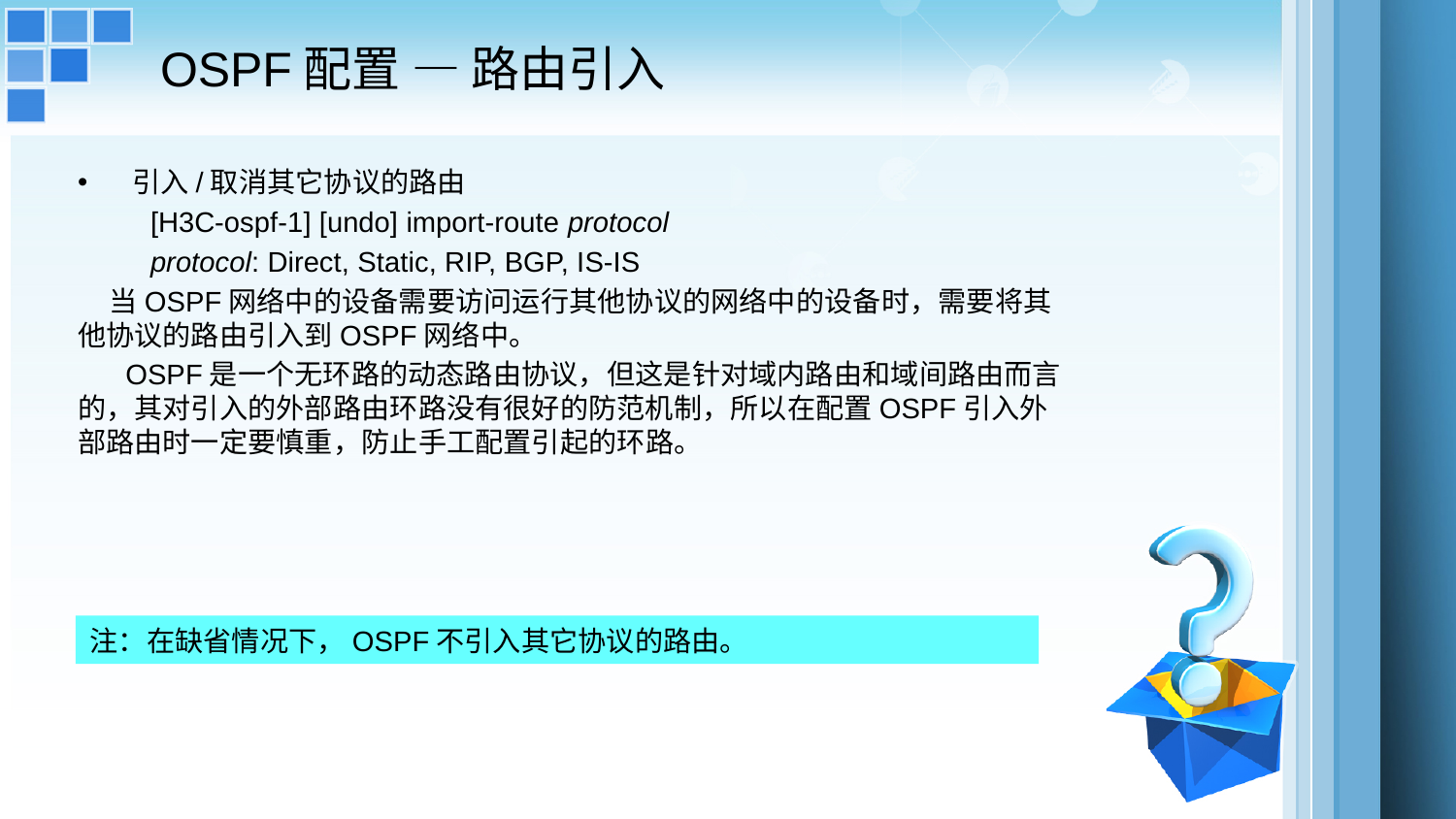

OSPF配置 — 路由引入
引入/取消其它协议的路由
[H3C-ospf-1] [undo] import-route protocol
protocol: Direct, Static, RIP, BGP, IS-IS
    当OSPF网络中的设备需要访问运行其他协议的网络中的设备时，需要将其他协议的路由引入到OSPF网络中。
      OSPF是一个无环路的动态路由协议，但这是针对域内路由和域间路由而言的，其对引入的外部路由环路没有很好的防范机制，所以在配置OSPF引入外部路由时一定要慎重，防止手工配置引起的环路。

注：在缺省情况下，OSPF不引入其它协议的路由。